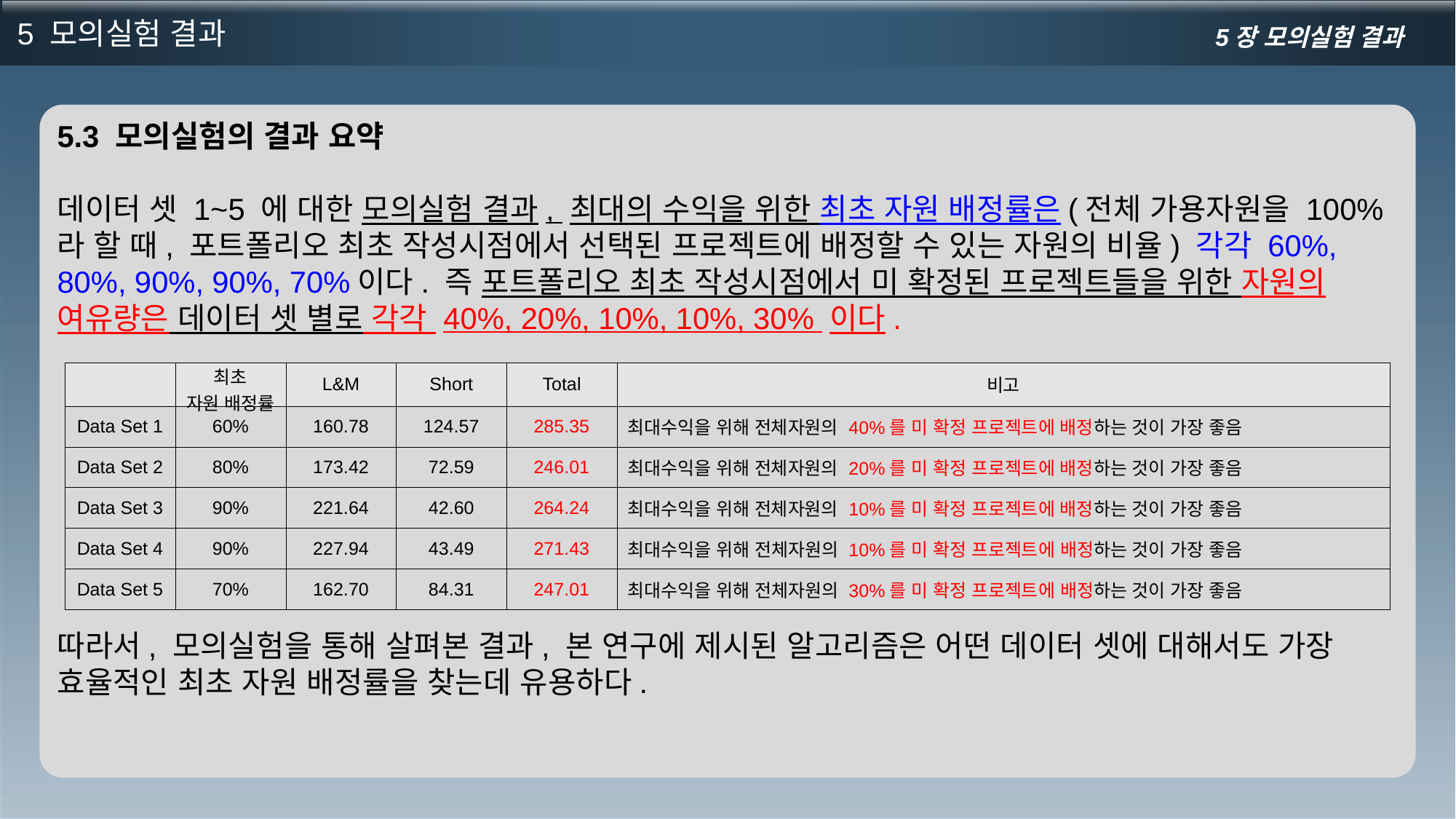

5 모의실험 결과
5장 모의실험 결과
5.3 모의실험의 결과 요약

데이터 셋 1~5 에 대한 모의실험 결과, 최대의 수익을 위한 최초 자원 배정률은(전체 가용자원을 100%라 할 때, 포트폴리오 최초 작성시점에서 선택된 프로젝트에 배정할 수 있는 자원의 비율) 각각 60%, 80%, 90%, 90%, 70%이다. 즉 포트폴리오 최초 작성시점에서 미 확정된 프로젝트들을 위한 자원의 여유량은 데이터 셋 별로 각각 40%, 20%, 10%, 10%, 30% 이다.

따라서, 모의실험을 통해 살펴본 결과, 본 연구에 제시된 알고리즘은 어떤 데이터 셋에 대해서도 가장 효율적인 최초 자원 배정률을 찾는데 유용하다.

|  | 최초 자원 배정률 | L&M | Short | Total | 비고 |
| --- | --- | --- | --- | --- | --- |
| Data Set 1 | 60% | 160.78 | 124.57 | 285.35 | 최대수익을 위해 전체자원의 40%를 미 확정 프로젝트에 배정하는 것이 가장 좋음 |
| Data Set 2 | 80% | 173.42 | 72.59 | 246.01 | 최대수익을 위해 전체자원의 20%를 미 확정 프로젝트에 배정하는 것이 가장 좋음 |
| Data Set 3 | 90% | 221.64 | 42.60 | 264.24 | 최대수익을 위해 전체자원의 10%를 미 확정 프로젝트에 배정하는 것이 가장 좋음 |
| Data Set 4 | 90% | 227.94 | 43.49 | 271.43 | 최대수익을 위해 전체자원의 10%를 미 확정 프로젝트에 배정하는 것이 가장 좋음 |
| Data Set 5 | 70% | 162.70 | 84.31 | 247.01 | 최대수익을 위해 전체자원의 30%를 미 확정 프로젝트에 배정하는 것이 가장 좋음 |